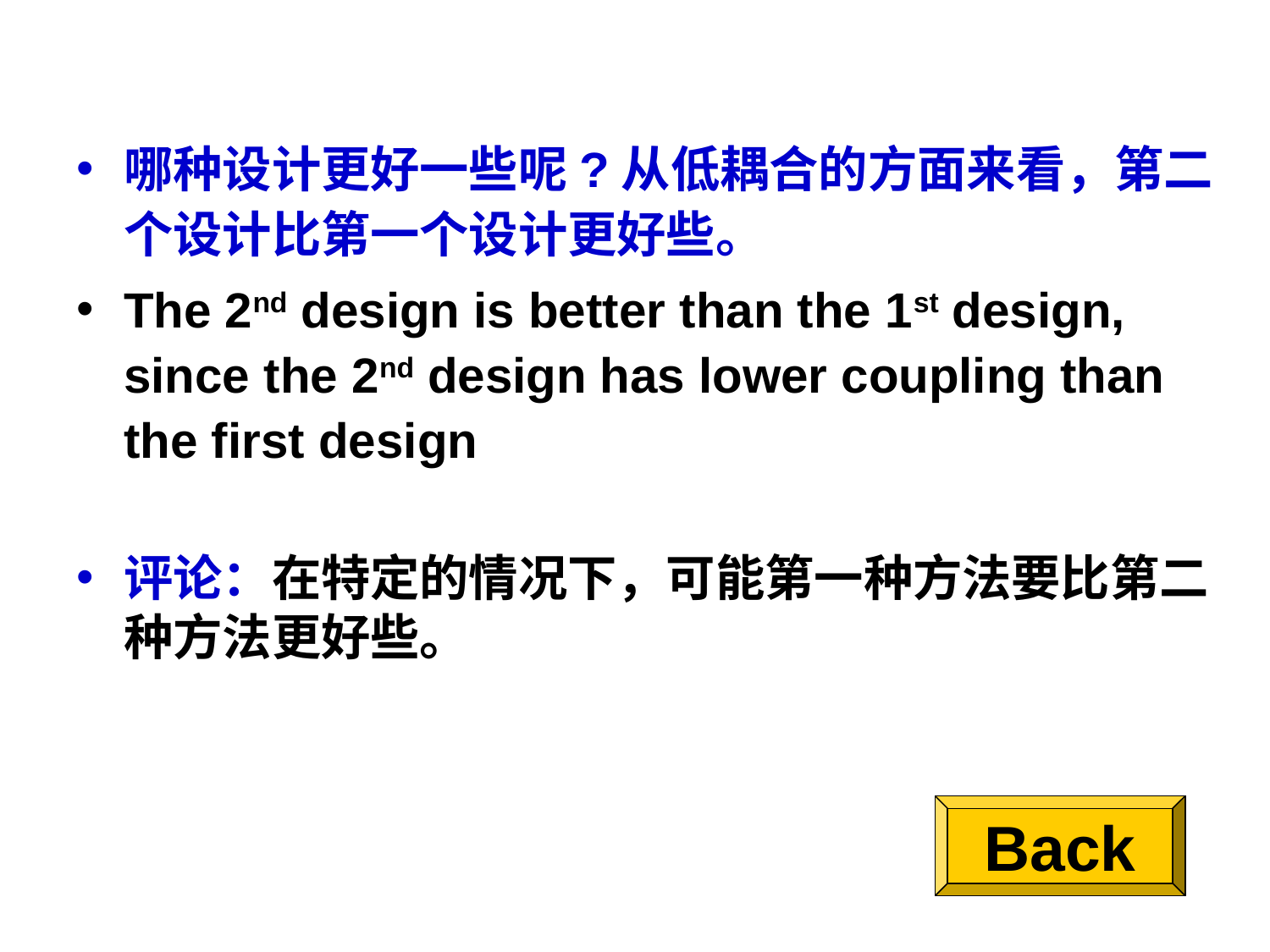

哪种设计更好一些呢?从低耦合的方面来看，第二个设计比第一个设计更好些。
The 2nd design is better than the 1st design, since the 2nd design has lower coupling than the first design

评论：在特定的情况下，可能第一种方法要比第二种方法更好些。

Back